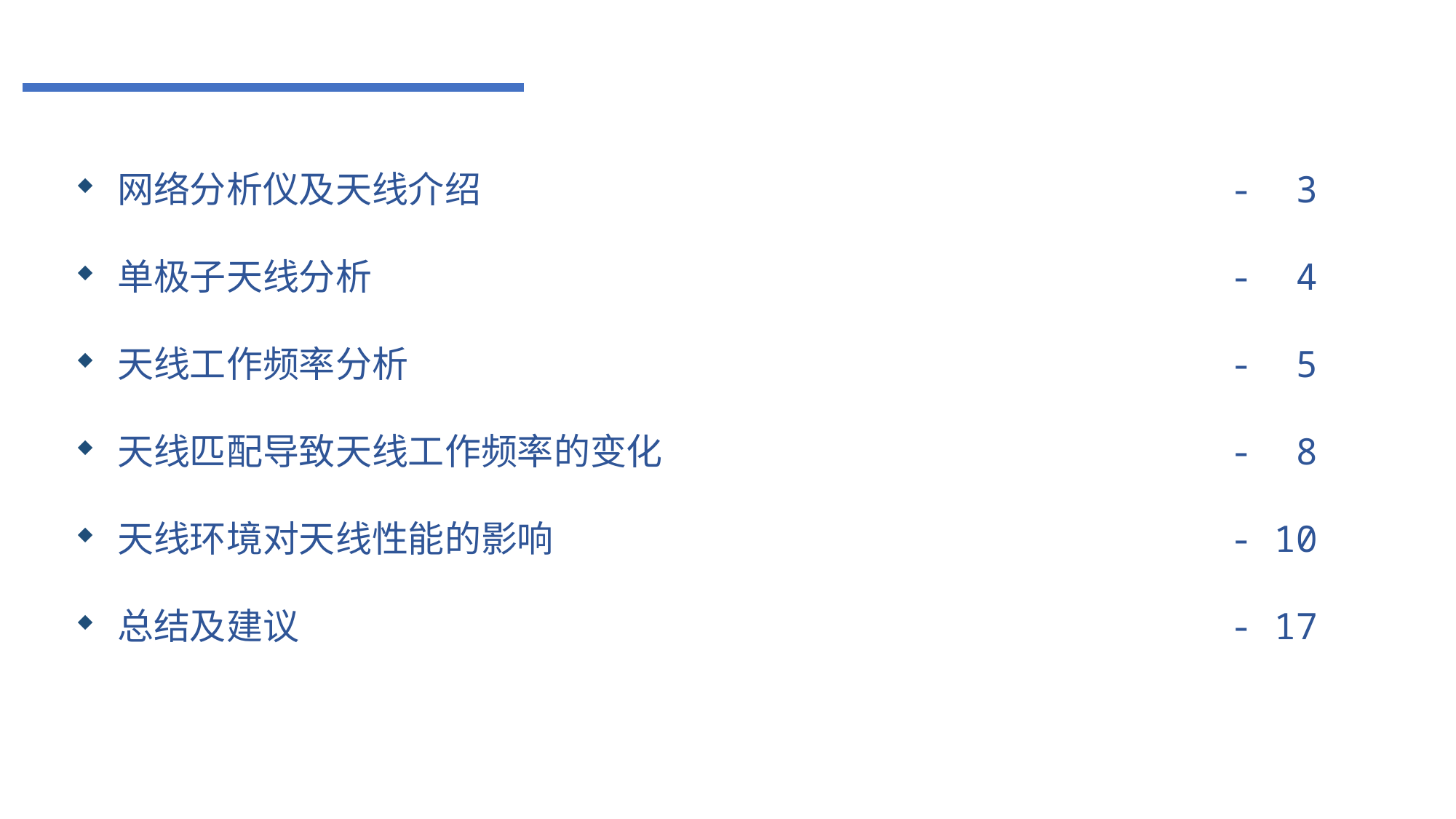

网络分析仪及天线介绍

单极子天线分析

天线工作频率分析

天线匹配导致天线工作频率的变化

天线环境对天线性能的影响

总结及建议
-  3

-  4

-  5

-  8

- 10

- 17